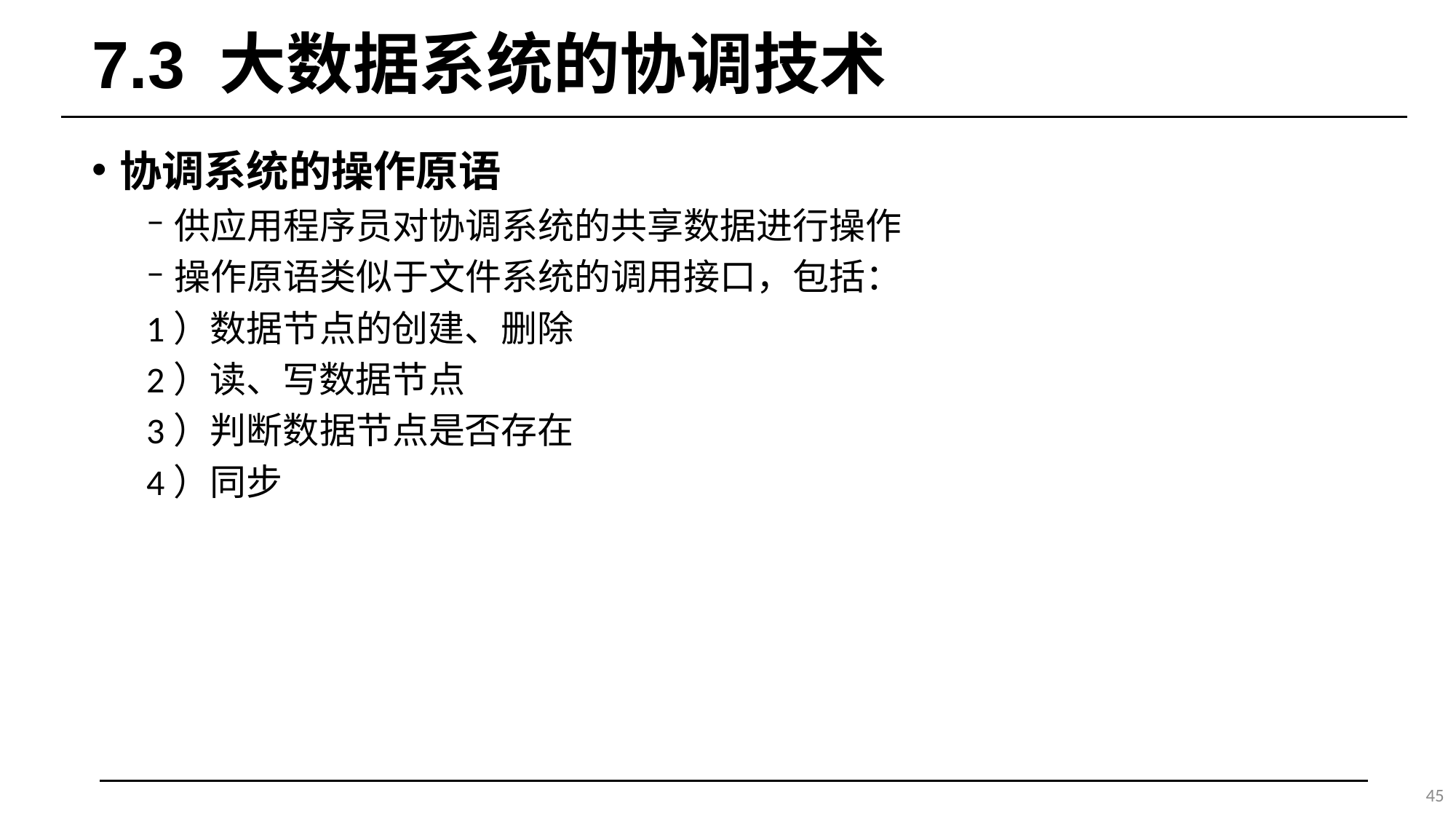

# 7.3 大数据系统的协调技术
协调系统的操作原语
供应用程序员对协调系统的共享数据进行操作
操作原语类似于文件系统的调用接口，包括：
1）数据节点的创建、删除
2）读、写数据节点
3）判断数据节点是否存在
4）同步

45